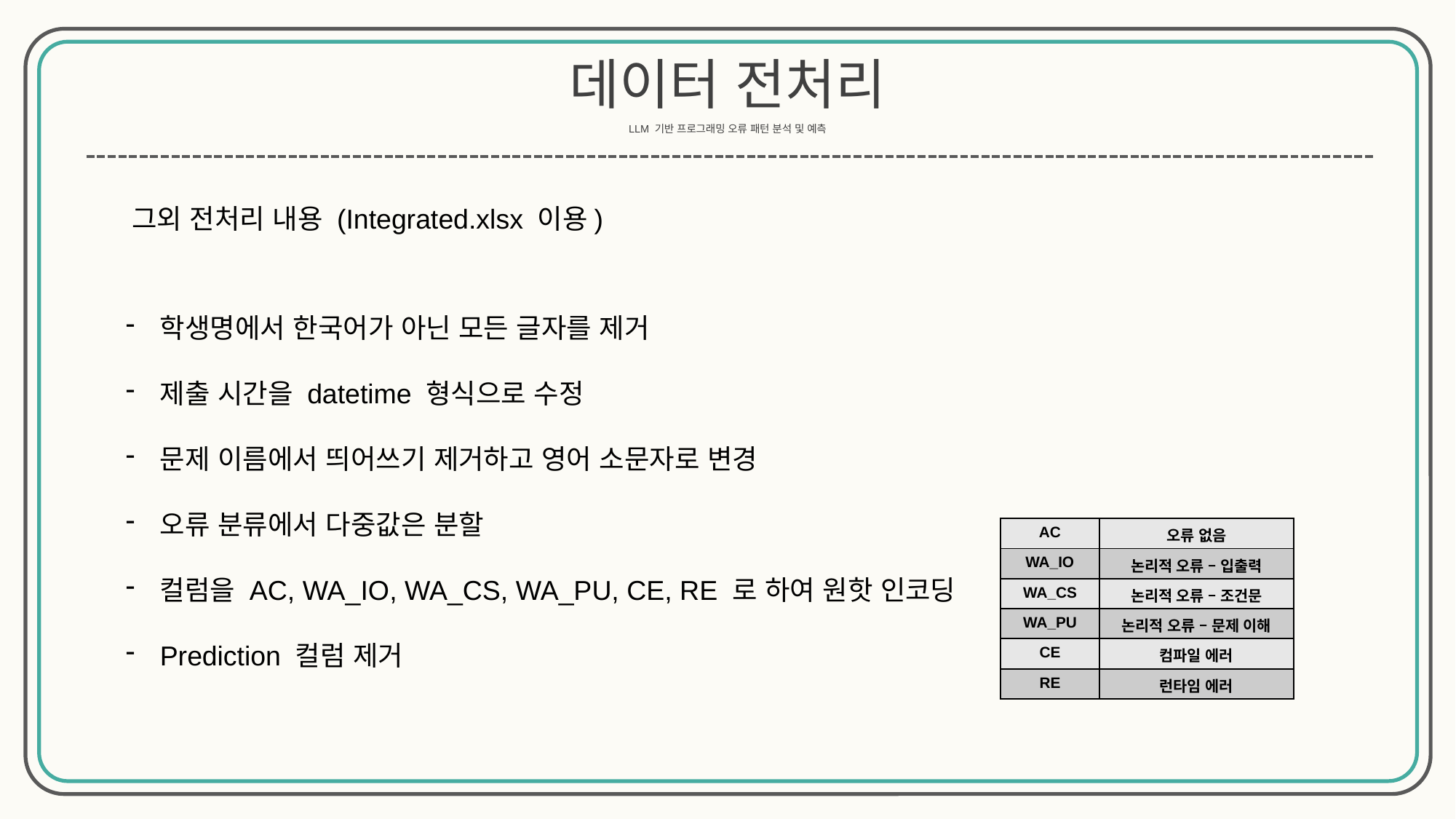

데이터 전처리
LLM 기반 프로그래밍 오류 패턴 분석 및 예측
그외 전처리 내용 (Integrated.xlsx 이용)
학생명에서 한국어가 아닌 모든 글자를 제거

제출 시간을 datetime 형식으로 수정

문제 이름에서 띄어쓰기 제거하고 영어 소문자로 변경

오류 분류에서 다중값은 분할

컬럼을 AC, WA_IO, WA_CS, WA_PU, CE, RE 로 하여 원핫 인코딩

Prediction 컬럼 제거

| AC | 오류 없음 |
| --- | --- |
| WA\_IO | 논리적 오류 – 입출력 |
| WA\_CS | 논리적 오류 – 조건문 |
| WA\_PU | 논리적 오류 – 문제 이해 |
| CE | 컴파일 에러 |
| RE | 런타임 에러 |